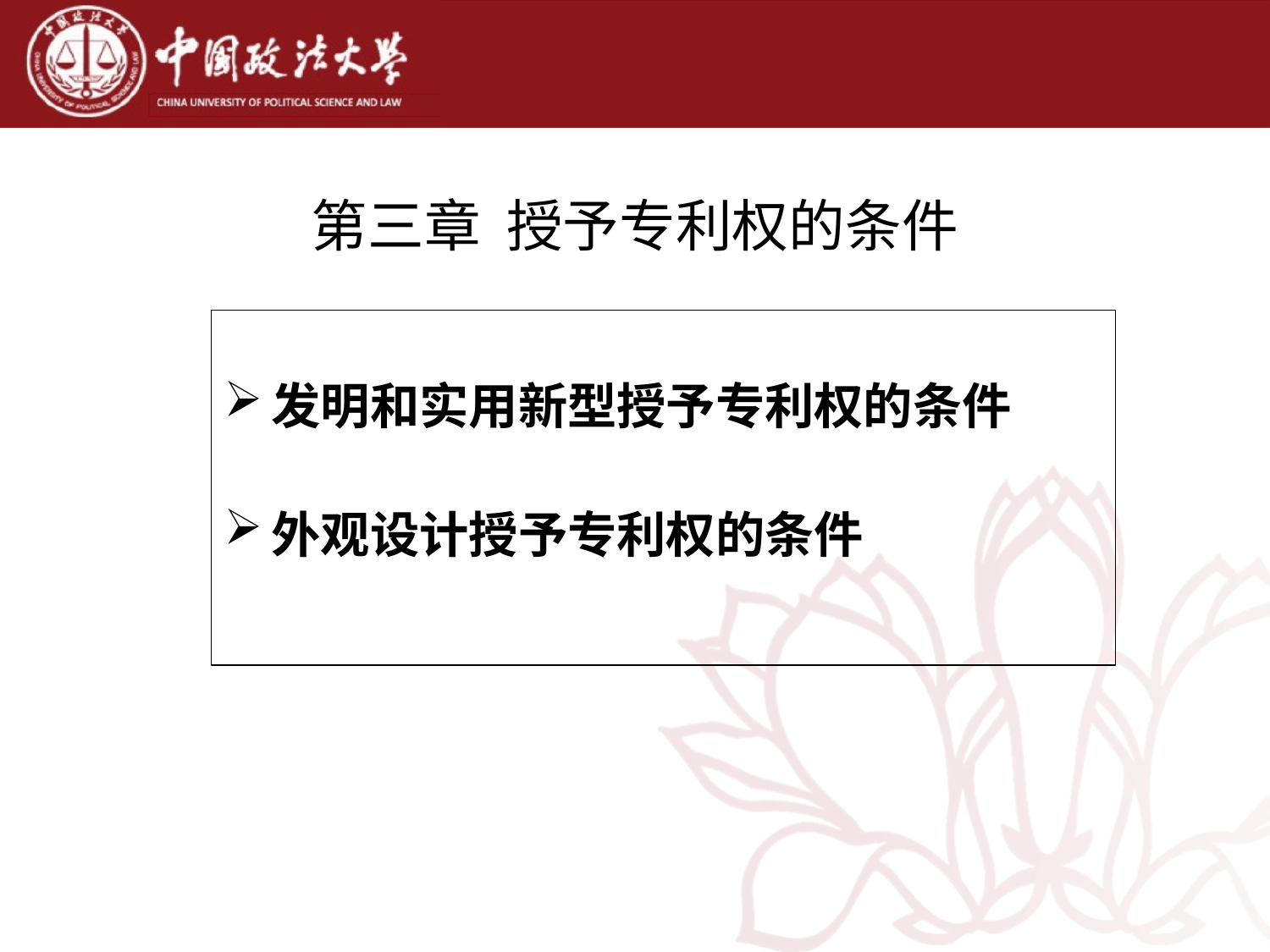

# 第三章  授予专利权的条件
发明和实用新型授予专利权的条件
外观设计授予专利权的条件